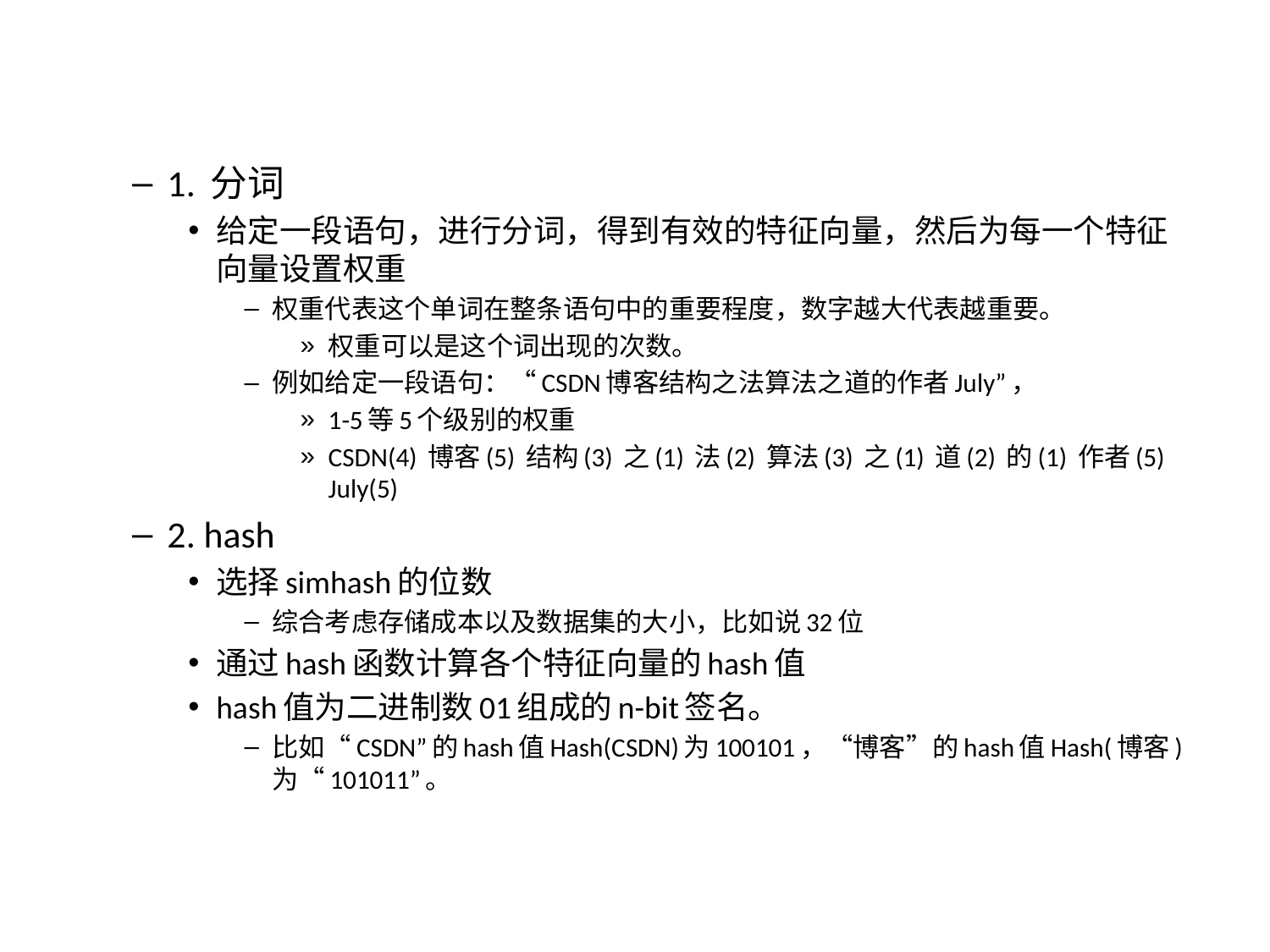

#
1. 分词
给定一段语句，进行分词，得到有效的特征向量，然后为每一个特征向量设置权重
权重代表这个单词在整条语句中的重要程度，数字越大代表越重要。
权重可以是这个词出现的次数。
例如给定一段语句：“CSDN博客结构之法算法之道的作者July”，
1-5等5个级别的权重
CSDN(4) 博客(5) 结构(3) 之(1) 法(2) 算法(3) 之(1) 道(2) 的(1) 作者(5) July(5)
2. hash
选择simhash的位数
综合考虑存储成本以及数据集的大小，比如说32位
通过hash函数计算各个特征向量的hash值
hash值为二进制数01组成的n-bit签名。
比如“CSDN”的hash值Hash(CSDN)为100101，“博客”的hash值Hash(博客)为“101011”。